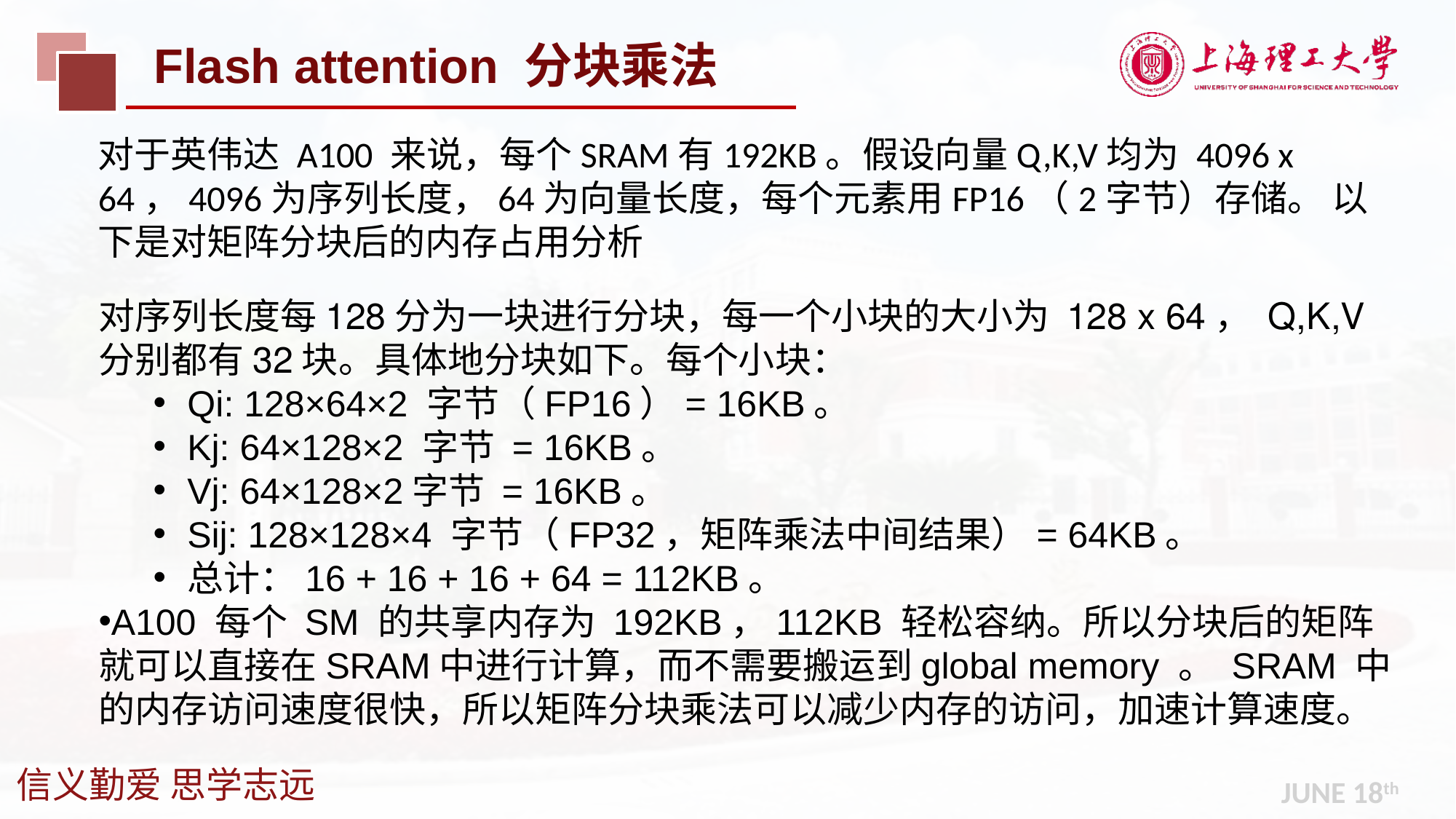

Flash attention 分块乘法
对于英伟达 A100 来说，每个SRAM有192KB。假设向量Q,K,V均为 4096 x 64，4096为序列长度，64为向量长度，每个元素用FP16（2字节）存储。 以下是对矩阵分块后的内存占用分析
对序列长度每128分为一块进行分块，每一个小块的大小为 128 x 64， Q,K,V分别都有32块。具体地分块如下。每个小块：
Qi​: 128×64×2 字节（FP16）= 16KB。
Kj​: 64×128×2 字节 = 16KB。
Vj​: 64×128×2字节 = 16KB。
Sij​: 128×128×4 字节（FP32，矩阵乘法中间结果）= 64KB。
总计：16 + 16 + 16 + 64 = 112KB。
A100 每个 SM 的共享内存为 192KB，112KB 轻松容纳。所以分块后的矩阵就可以直接在SRAM中进行计算，而不需要搬运到global memory 。 SRAM 中的内存访问速度很快，所以矩阵分块乘法可以减少内存的访问，加速计算速度。

JUNE 18th